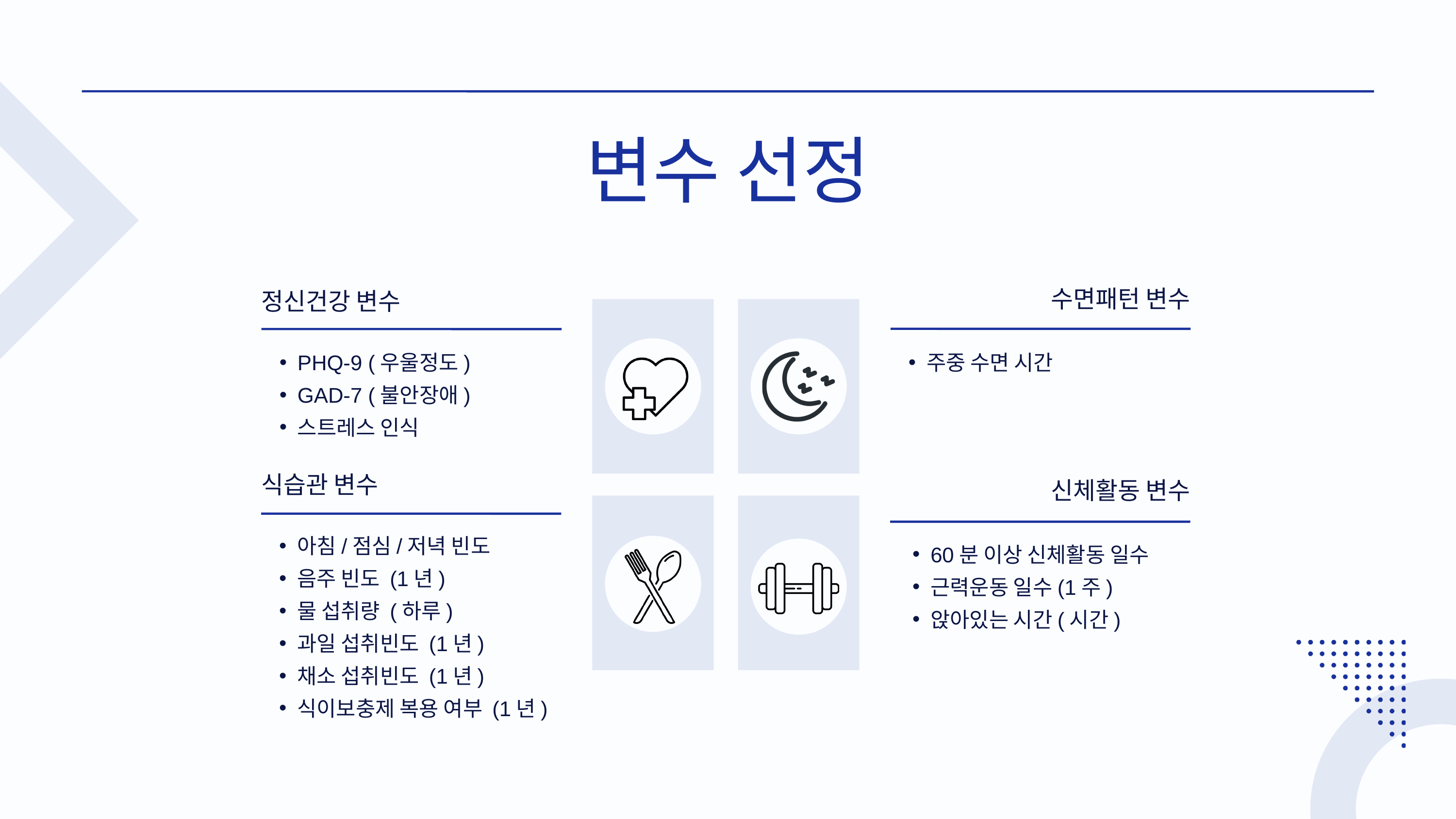

변수 선정
수면패턴 변수
정신건강 변수

PHQ-9 (우울정도)
GAD-7 (불안장애)
스트레스 인식
주중 수면 시간

식습관 변수
신체활동 변수

아침/점심/저녁 빈도
음주 빈도 (1년)
물 섭취량 (하루)
과일 섭취빈도 (1년)
채소 섭취빈도 (1년)
식이보충제 복용 여부 (1년)
60분 이상 신체활동 일수
근력운동 일수(1주)
앉아있는 시간(시간)